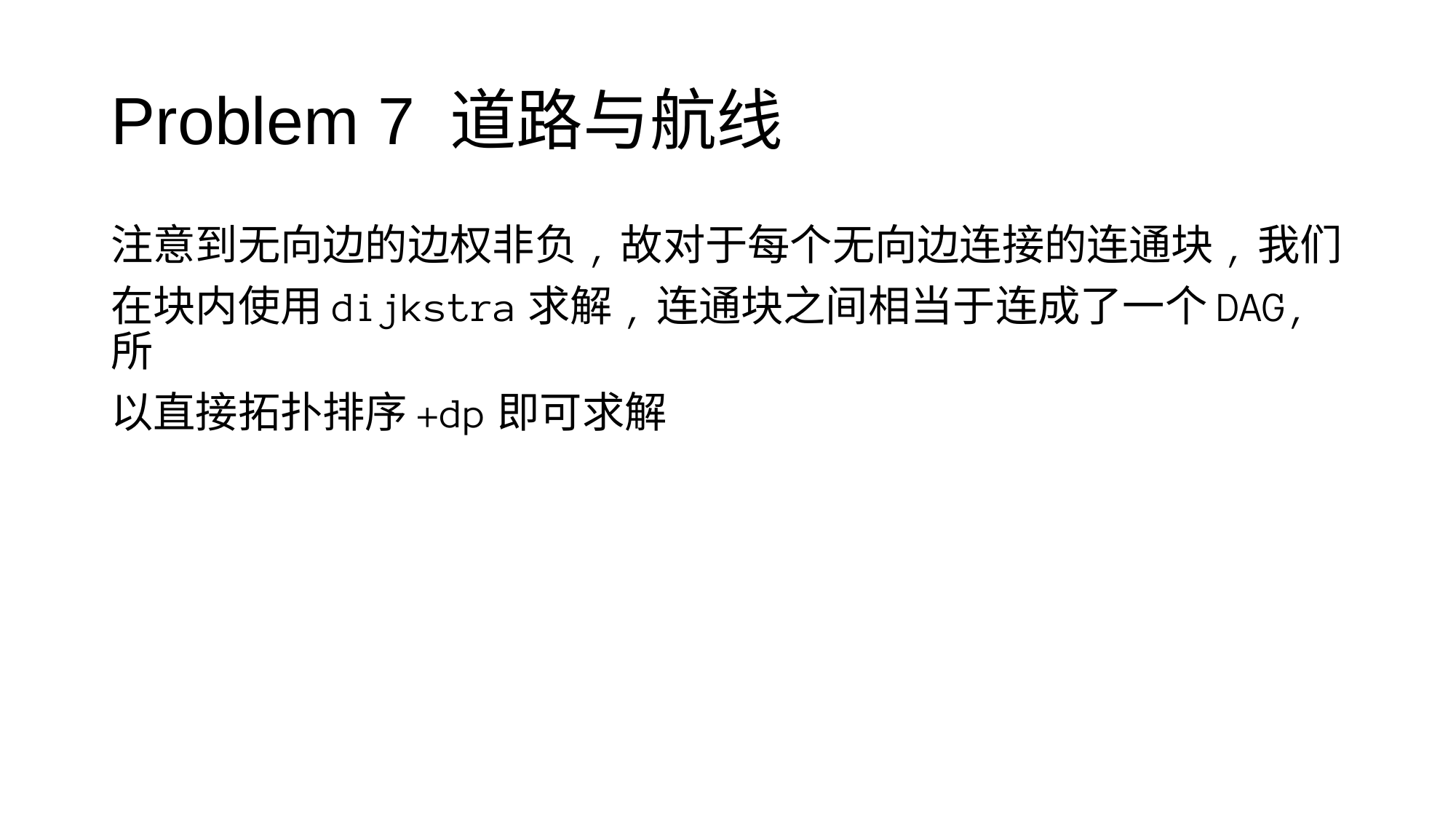

# Problem 7 道路与航线
注意到无向边的边权非负,故对于每个无向边连接的连通块,我们
在块内使用dijkstra求解,连通块之间相当于连成了一个DAG,所
以直接拓扑排序+dp即可求解